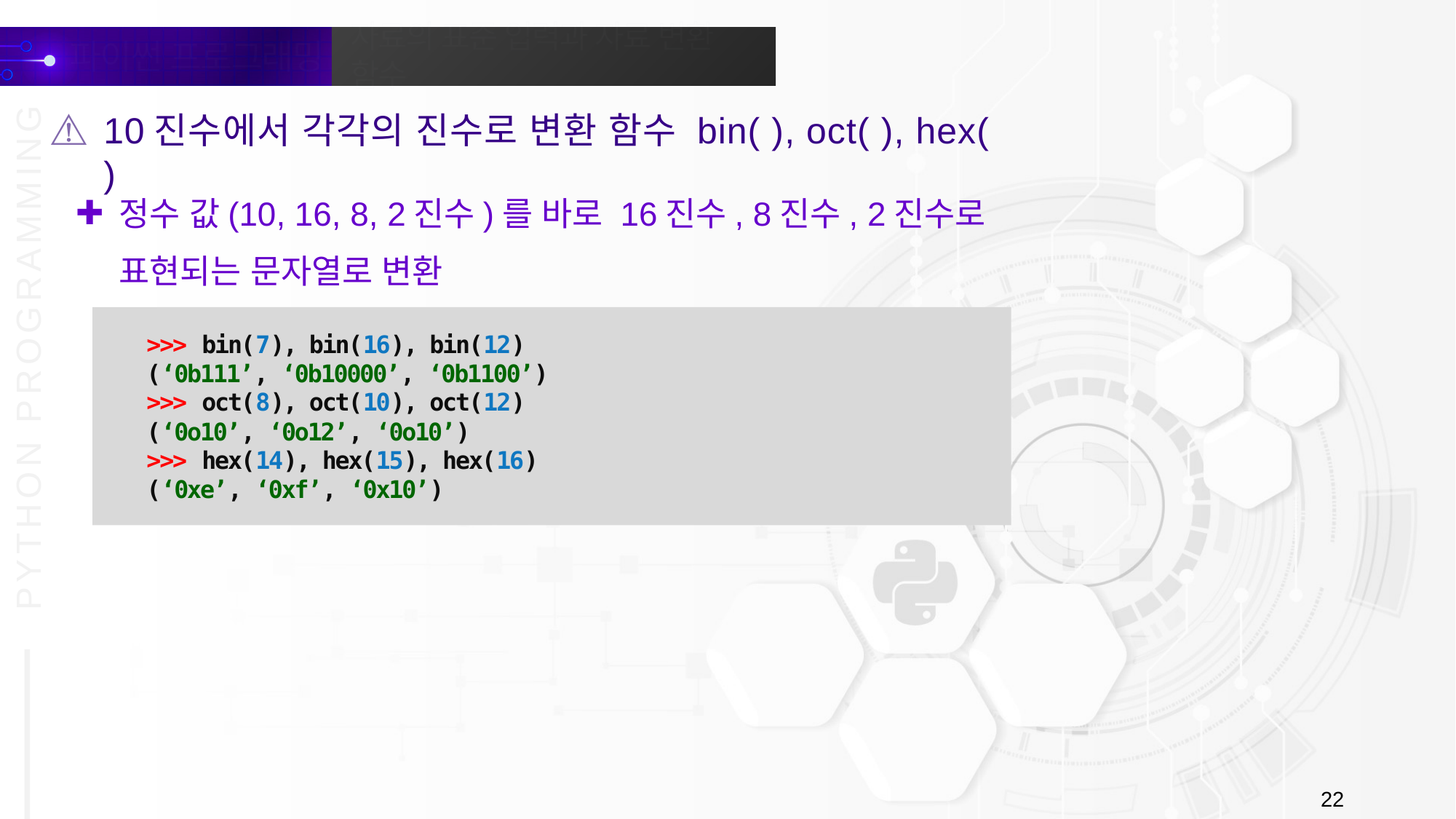

10진수에서 각각의 진수로 변환 함수 bin( ), oct( ), hex( )
정수 값(10, 16, 8, 2진수)를 바로 16진수, 8진수, 2진수로
표현되는 문자열로 변환
>>> bin(7), bin(16), bin(12)
(‘0b111’, ‘0b10000’, ‘0b1100’)
>>> oct(8), oct(10), oct(12)
(‘0o10’, ‘0o12’, ‘0o10’)
>>> hex(14), hex(15), hex(16)
(‘0xe’, ‘0xf’, ‘0x10’)
22